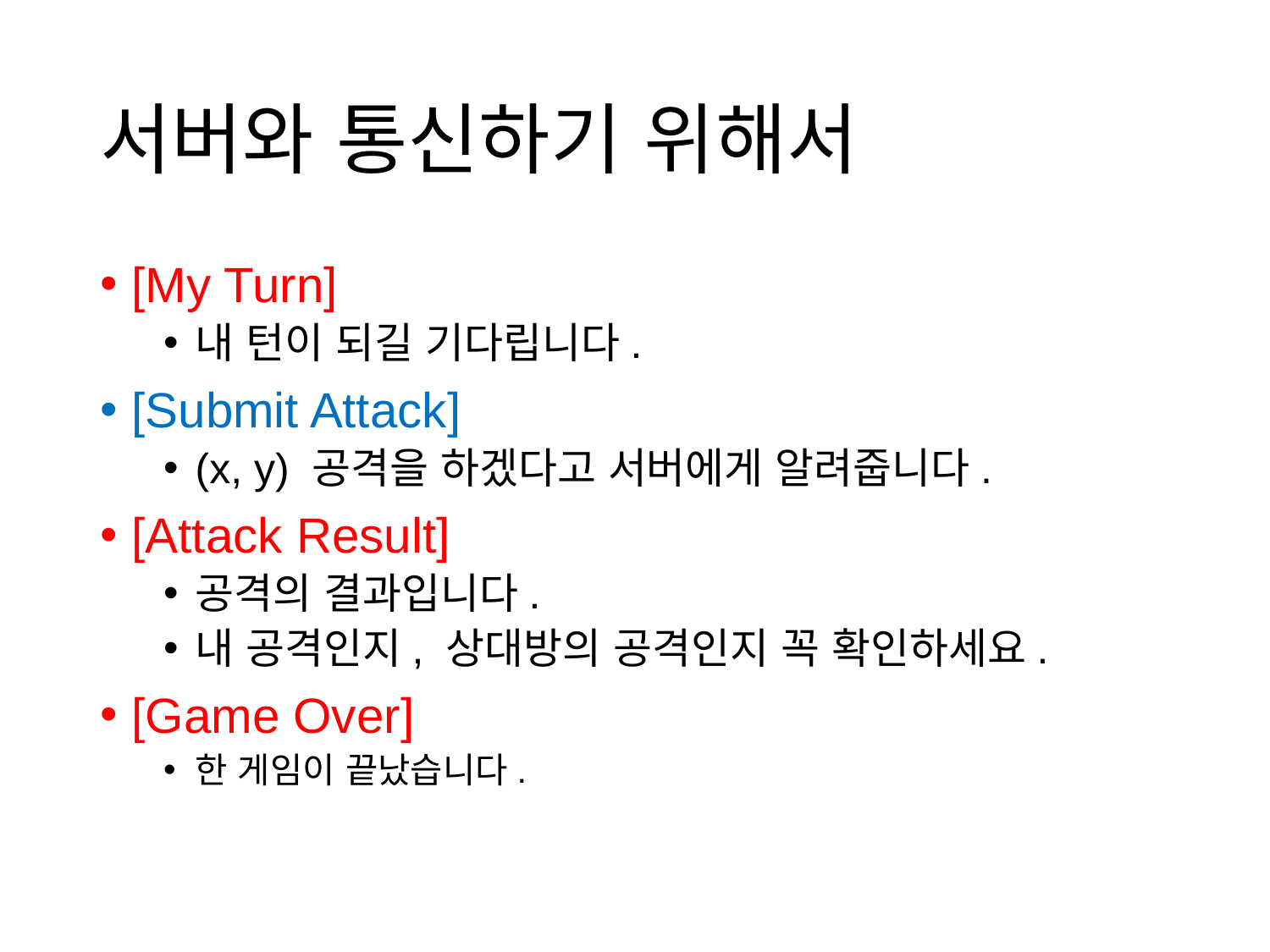

# 서버와 통신하기 위해서
[My Turn]
내 턴이 되길 기다립니다.
[Submit Attack]
(x, y) 공격을 하겠다고 서버에게 알려줍니다.
[Attack Result]
공격의 결과입니다.
내 공격인지, 상대방의 공격인지 꼭 확인하세요.
[Game Over]
한 게임이 끝났습니다.